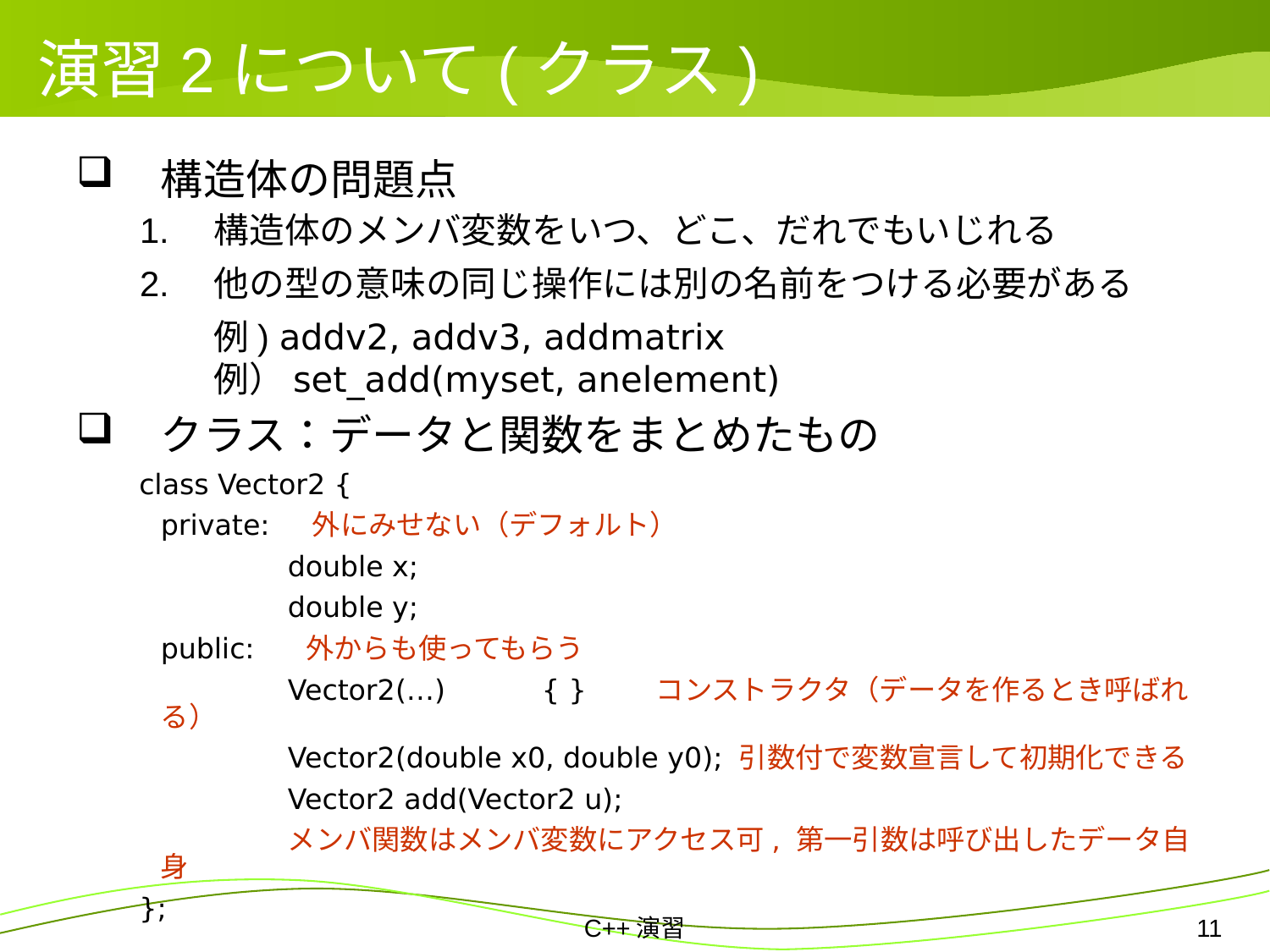

# 演習2について(クラス)
構造体の問題点
構造体のメンバ変数をいつ、どこ、だれでもいじれる
他の型の意味の同じ操作には別の名前をつける必要がある
	例) addv2, addv3, addmatrix
例）set_add(myset, anelement)
クラス：データと関数をまとめたもの
　　class Vector2 {
	private:    外にみせない（デフォルト）
		double x;
		double y;
	public:     外からも使ってもらう
		Vector2(…)	{ }　　 コンストラクタ（データを作るとき呼ばれる）
		Vector2(double x0, double y0); 引数付で変数宣言して初期化できる
		Vector2 add(Vector2 u);
		メンバ関数はメンバ変数にアクセス可, 第一引数は呼び出したデータ自身
　　};
C++演習
11